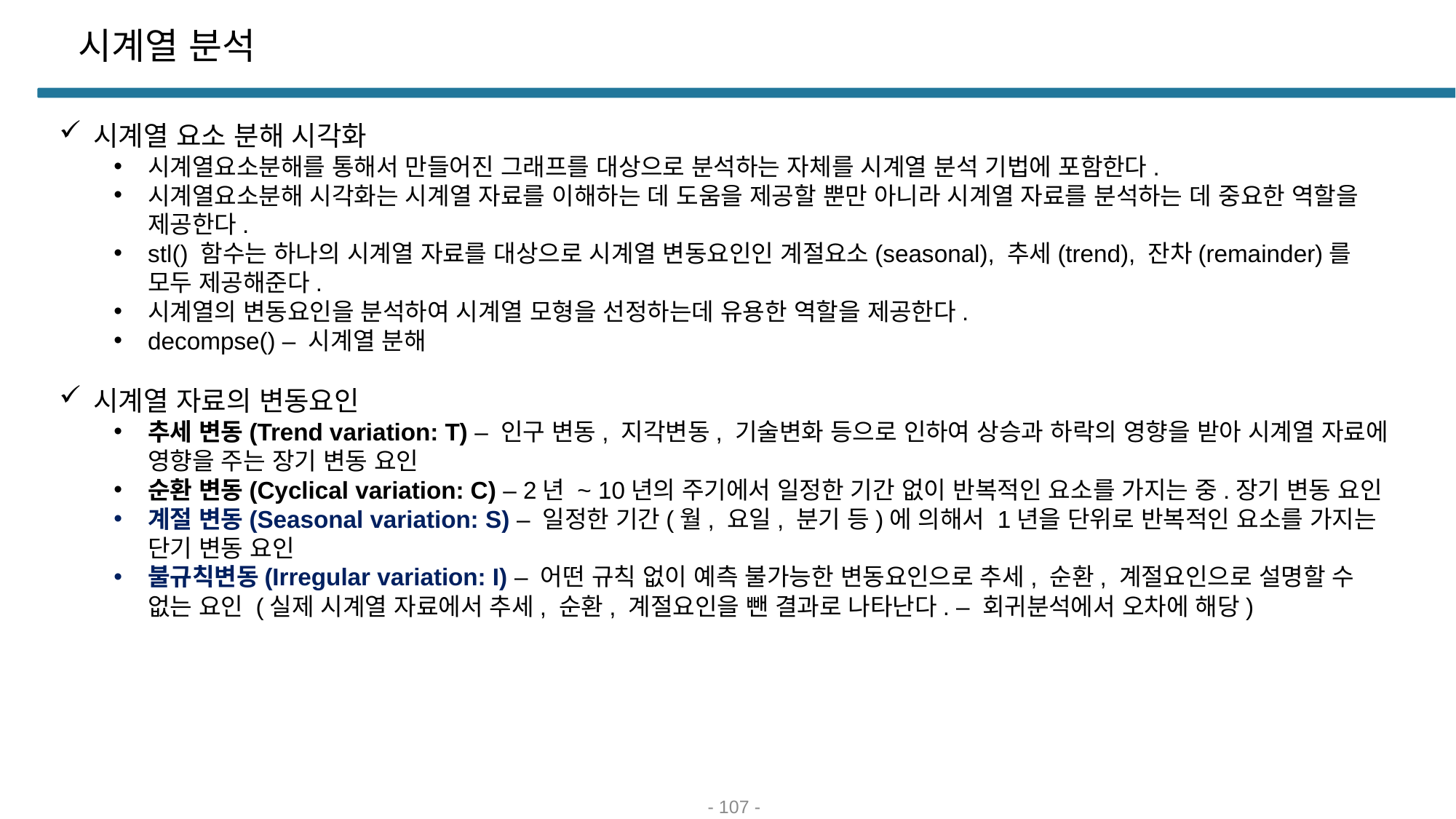

시계열 분석
#
시계열 요소 분해 시각화
시계열요소분해를 통해서 만들어진 그래프를 대상으로 분석하는 자체를 시계열 분석 기법에 포함한다.
시계열요소분해 시각화는 시계열 자료를 이해하는 데 도움을 제공할 뿐만 아니라 시계열 자료를 분석하는 데 중요한 역할을 제공한다.
stl() 함수는 하나의 시계열 자료를 대상으로 시계열 변동요인인 계절요소(seasonal), 추세(trend), 잔차(remainder)를 모두 제공해준다.
시계열의 변동요인을 분석하여 시계열 모형을 선정하는데 유용한 역할을 제공한다.
decompse() – 시계열 분해

시계열 자료의 변동요인
추세 변동(Trend variation: T) – 인구 변동, 지각변동, 기술변화 등으로 인하여 상승과 하락의 영향을 받아 시계열 자료에 영향을 주는 장기 변동 요인
순환 변동(Cyclical variation: C) – 2년 ~ 10년의 주기에서 일정한 기간 없이 반복적인 요소를 가지는 중.장기 변동 요인
계절 변동(Seasonal variation: S) – 일정한 기간(월, 요일, 분기 등)에 의해서 1년을 단위로 반복적인 요소를 가지는 단기 변동 요인
불규칙변동(Irregular variation: I) – 어떤 규칙 없이 예측 불가능한 변동요인으로 추세, 순환, 계절요인으로 설명할 수 없는 요인 (실제 시계열 자료에서 추세, 순환, 계절요인을 뺀 결과로 나타난다. – 회귀분석에서 오차에 해당)

- 107 -